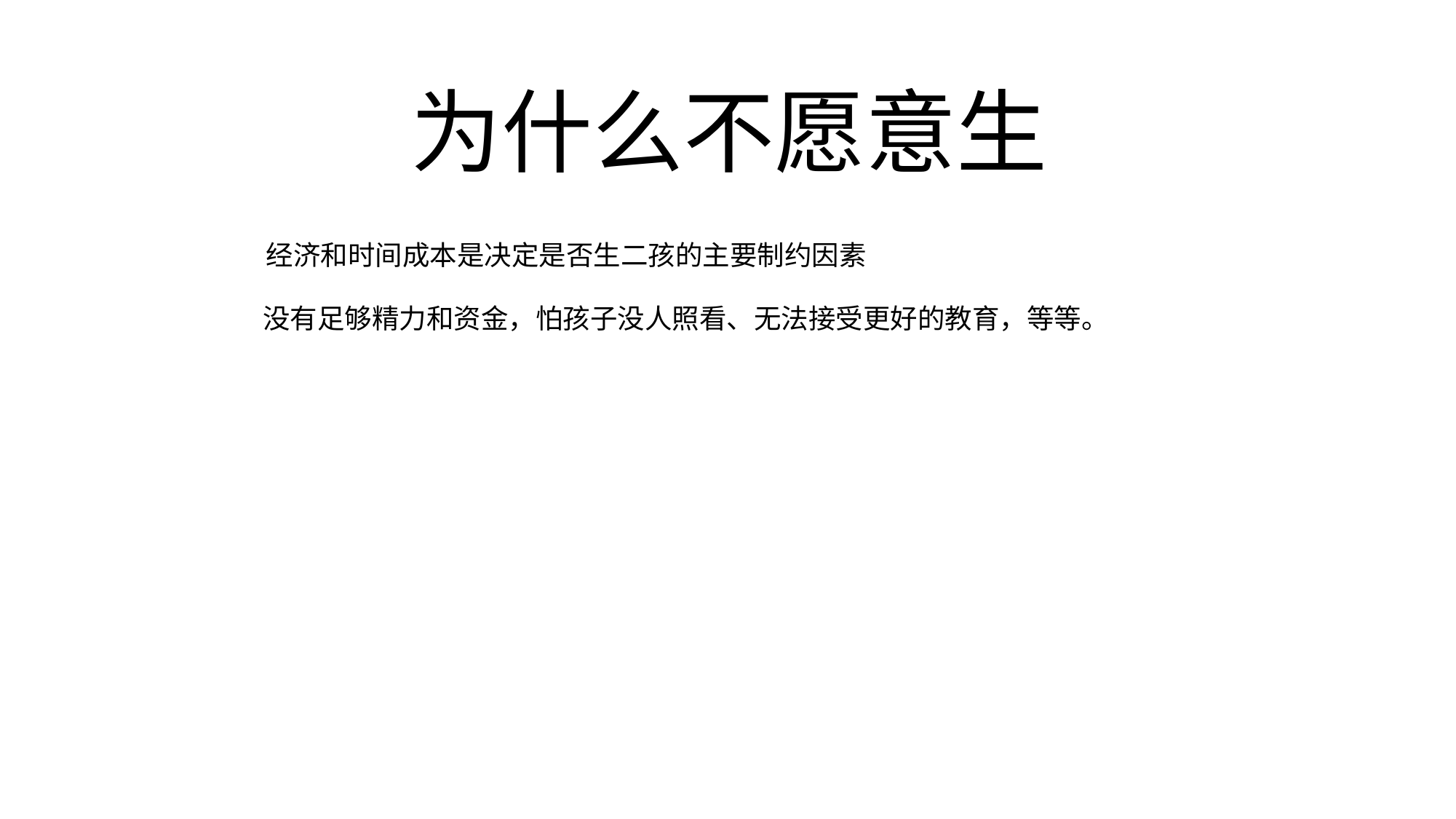

# 为什么不愿意生
经济和时间成本是决定是否生二孩的主要制约因素
没有足够精力和资金，怕孩子没人照看、无法接受更好的教育，等等。